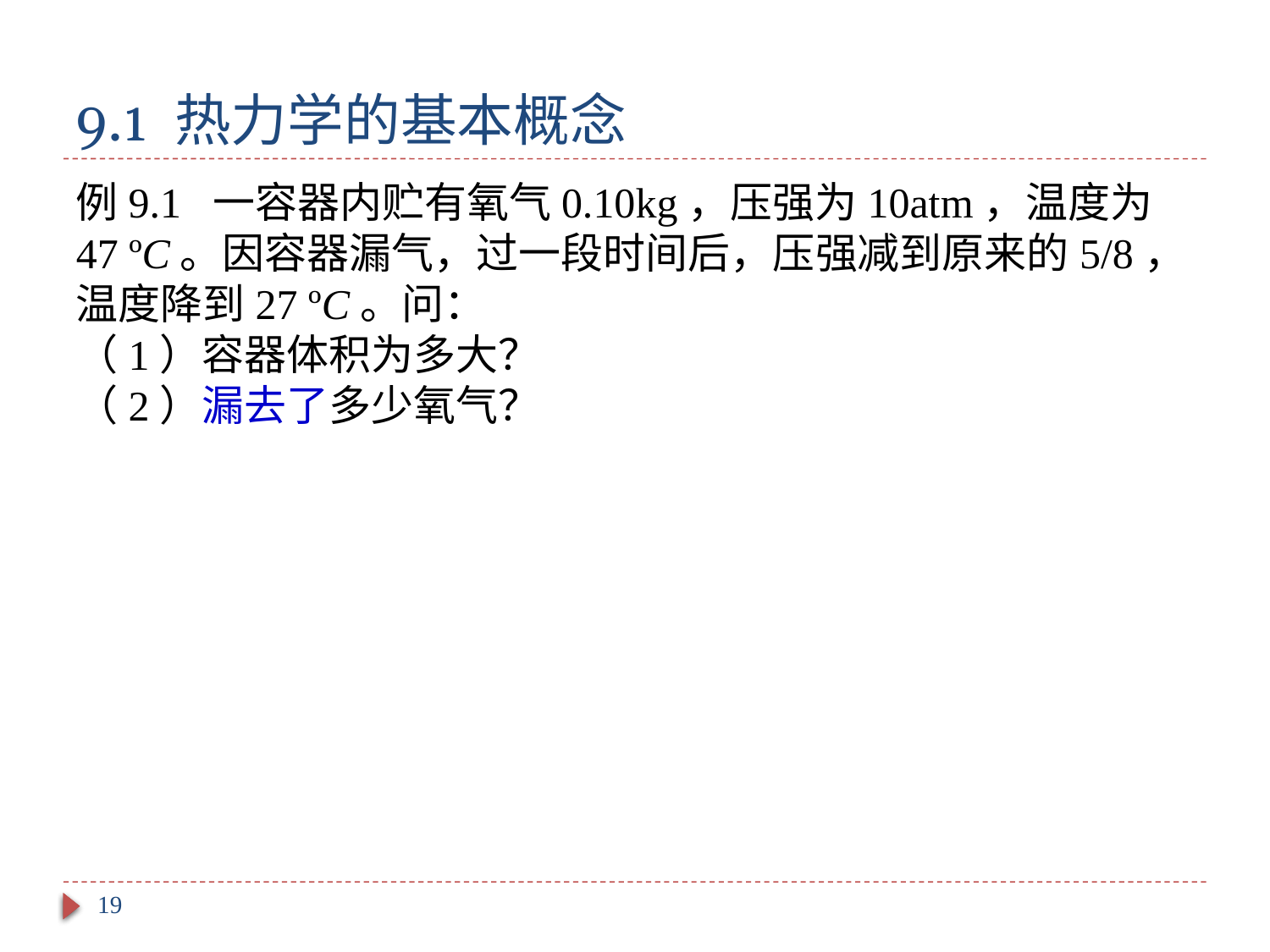

# 9.1 热力学的基本概念
例9.1  一容器内贮有氧气0.10kg，压强为10atm，温度为47 ºC。因容器漏气，过一段时间后，压强减到原来的5/8，温度降到27 ºC。问：
（1）容器体积为多大？
（2）漏去了多少氧气？
19